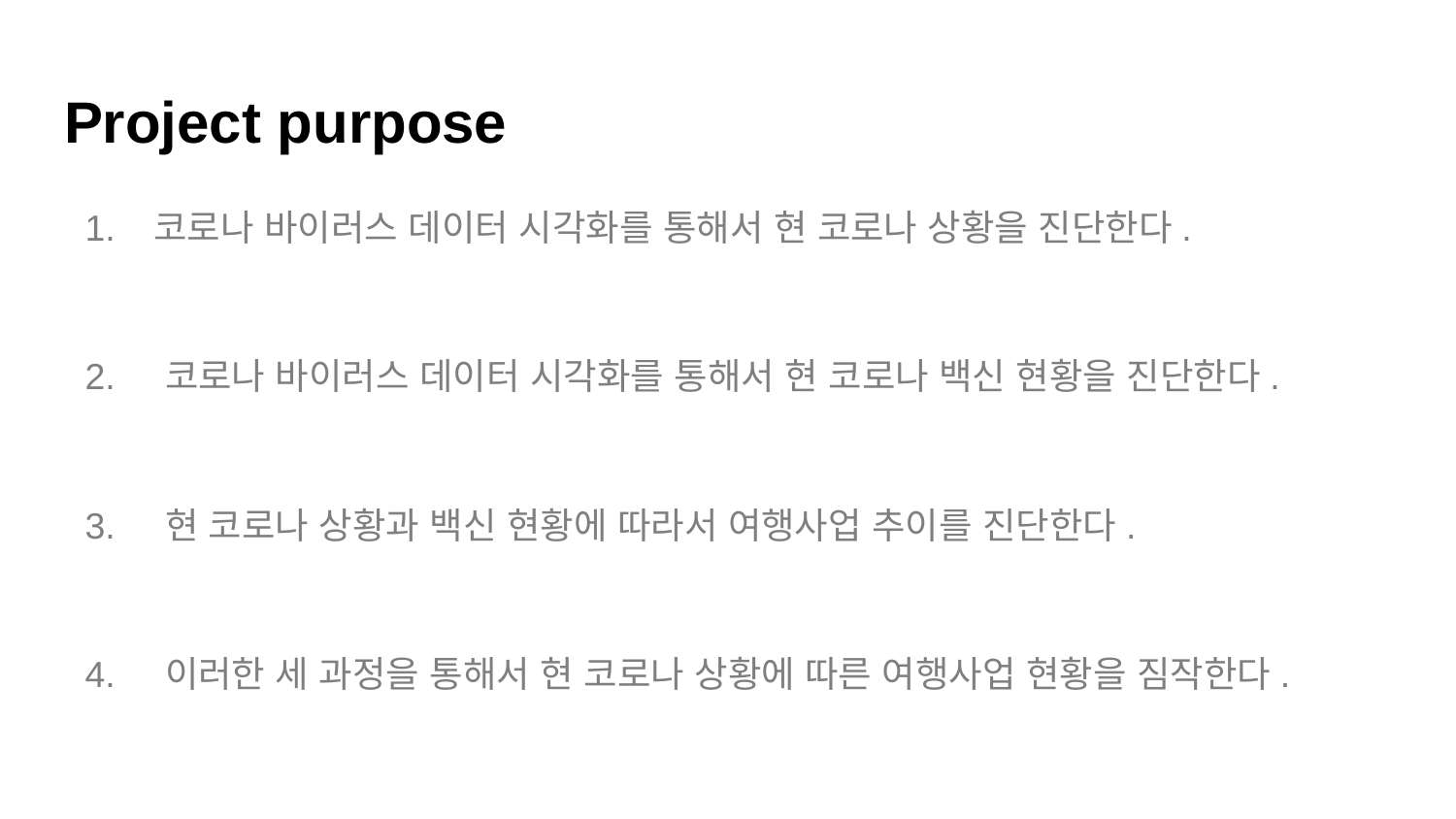

# Project purpose
 코로나 바이러스 데이터 시각화를 통해서 현 코로나 상황을 진단한다.

2.    코로나 바이러스 데이터 시각화를 통해서 현 코로나 백신 현황을 진단한다.

3.    현 코로나 상황과 백신 현황에 따라서 여행사업 추이를 진단한다.

4.    이러한 세 과정을 통해서 현 코로나 상황에 따른 여행사업 현황을 짐작한다.